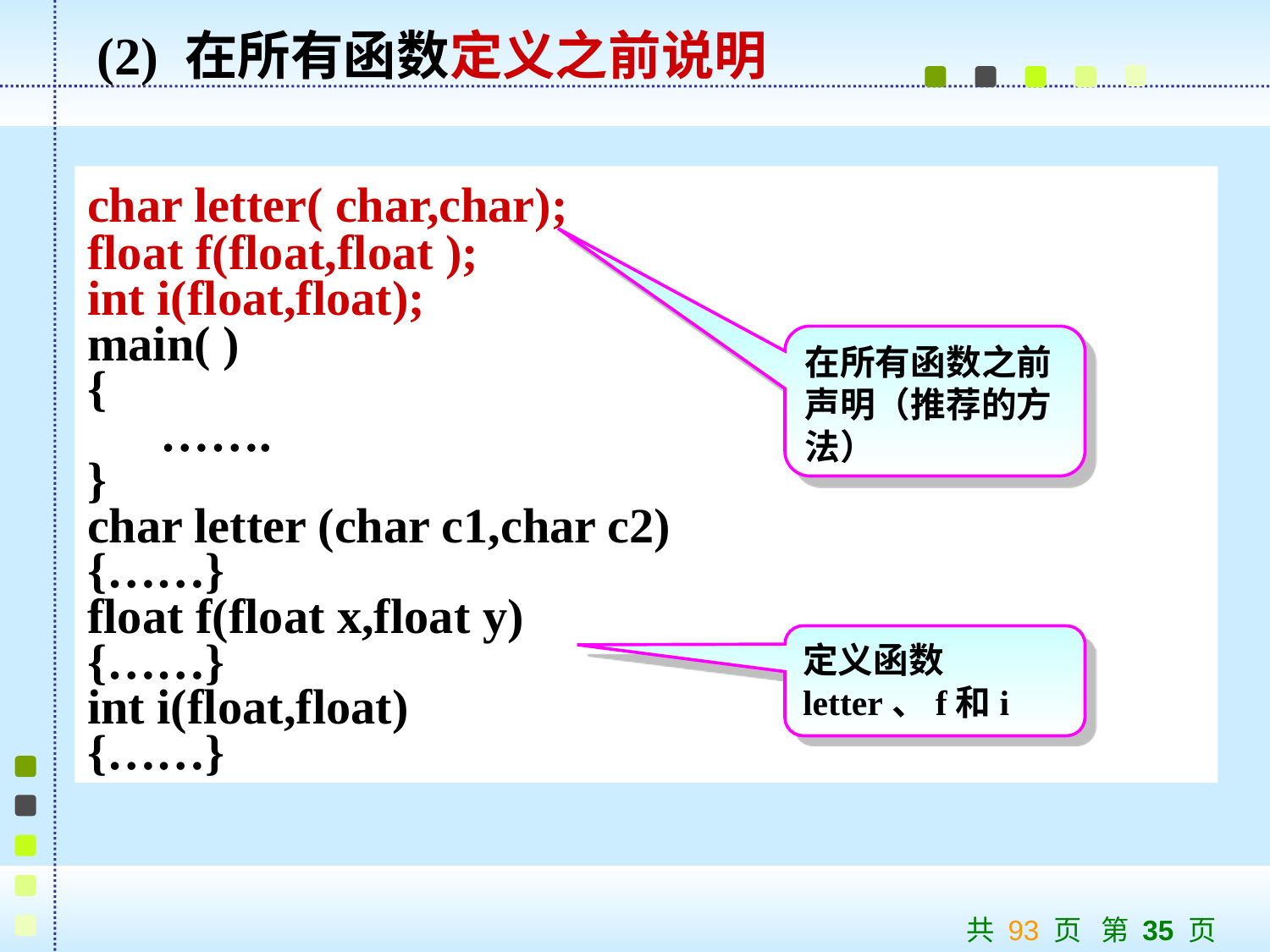

(2) 在所有函数定义之前说明
char letter( char,char);
float f(float,float );
int i(float,float);
main( )
{
      …….
}
char letter (char c1,char c2)
{……}
float f(float x,float y)
{……}
int i(float,float)
{……}
在所有函数之前
声明（推荐的方法）

定义函数
letter、f和i

共 93 页   第 35 页